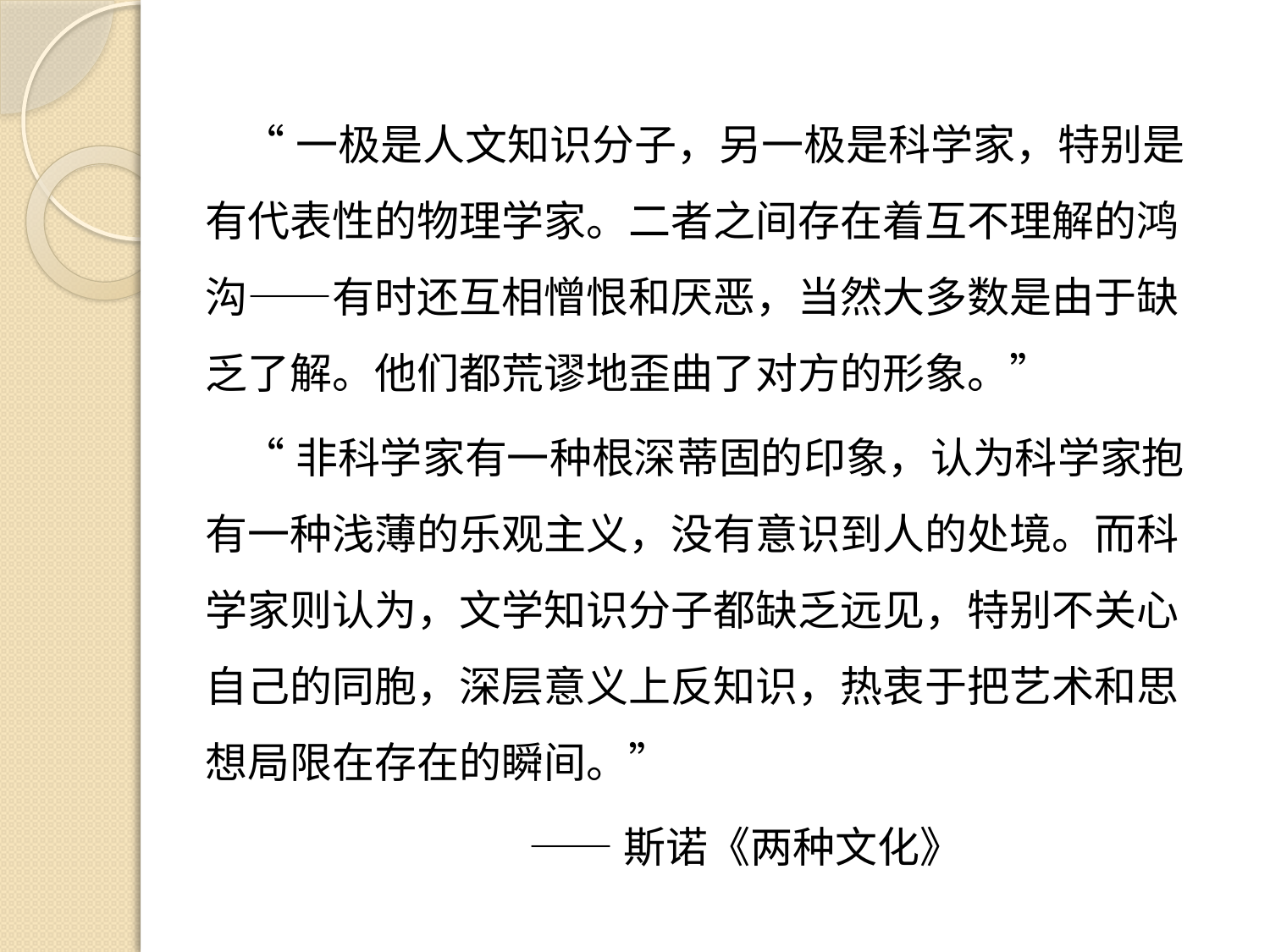

“一极是人文知识分子，另一极是科学家，特别是有代表性的物理学家。二者之间存在着互不理解的鸿沟——有时还互相憎恨和厌恶，当然大多数是由于缺乏了解。他们都荒谬地歪曲了对方的形象。”
         “非科学家有一种根深蒂固的印象，认为科学家抱有一种浅薄的乐观主义，没有意识到人的处境。而科学家则认为，文学知识分子都缺乏远见，特别不关心自己的同胞，深层意义上反知识，热衷于把艺术和思想局限在存在的瞬间。”
                                       ——斯诺《两种文化》